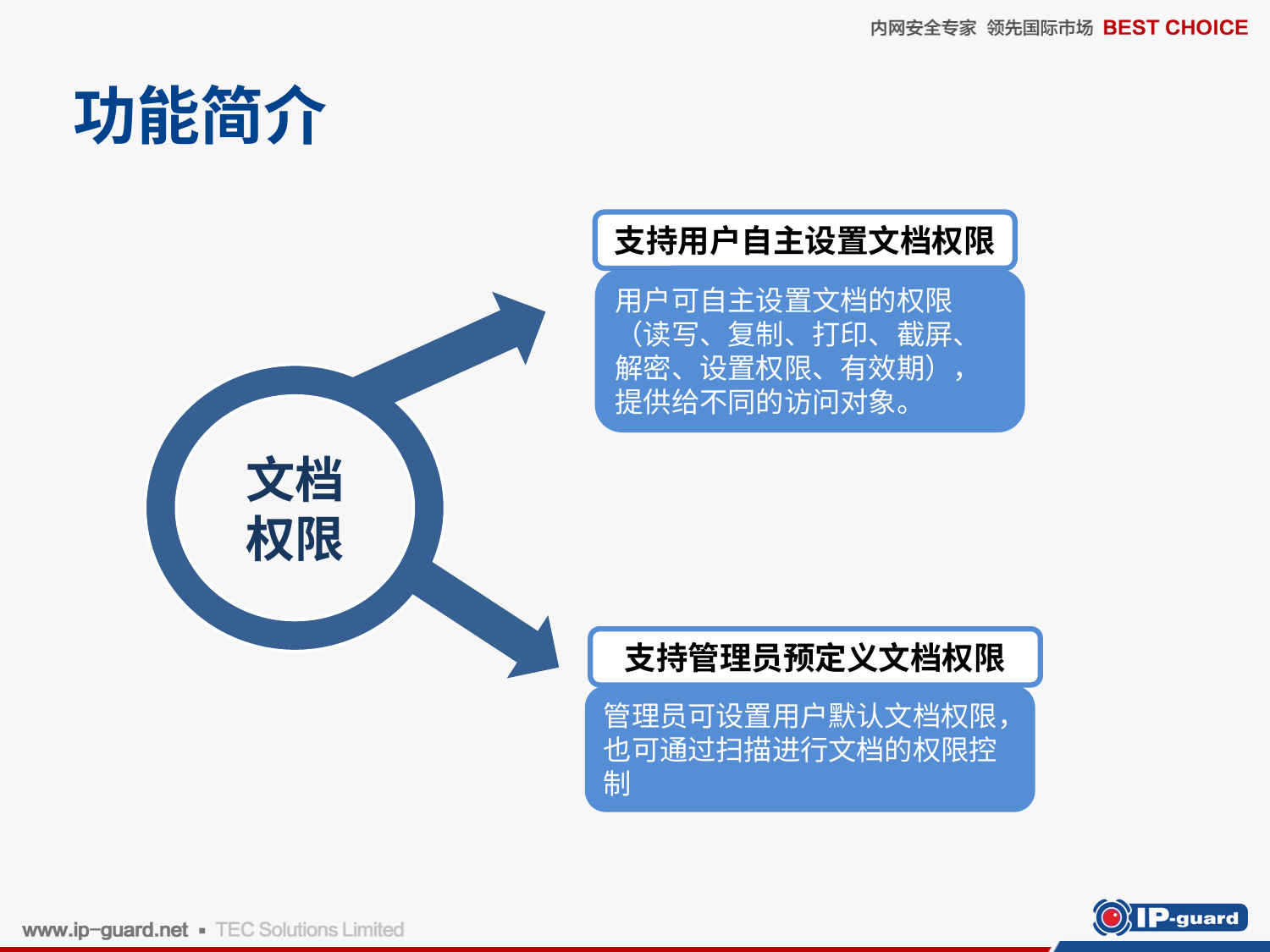

功能简介
支持用户自主设置文档权限
用户可自主设置文档的权限（读写、复制、打印、截屏、解密、设置权限、有效期），提供给不同的访问对象。

文档
权限

支持管理员预定义文档权限
管理员可设置用户默认文档权限，也可通过扫描进行文档的权限控制